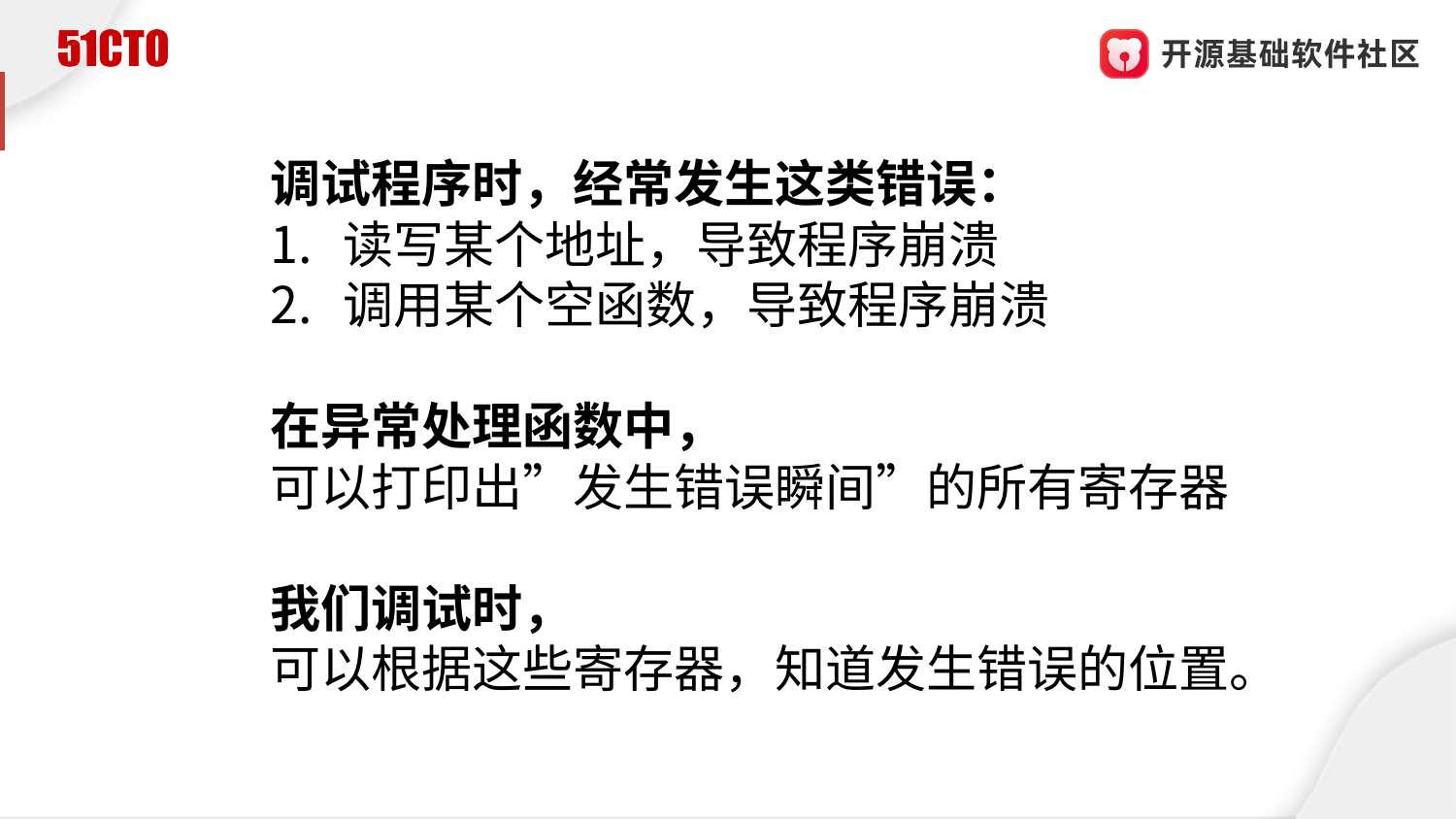

调试程序时，经常发生这类错误：
读写某个地址，导致程序崩溃
调用某个空函数，导致程序崩溃

在异常处理函数中，
可以打印出”发生错误瞬间”的所有寄存器

我们调试时，
可以根据这些寄存器，知道发生错误的位置。